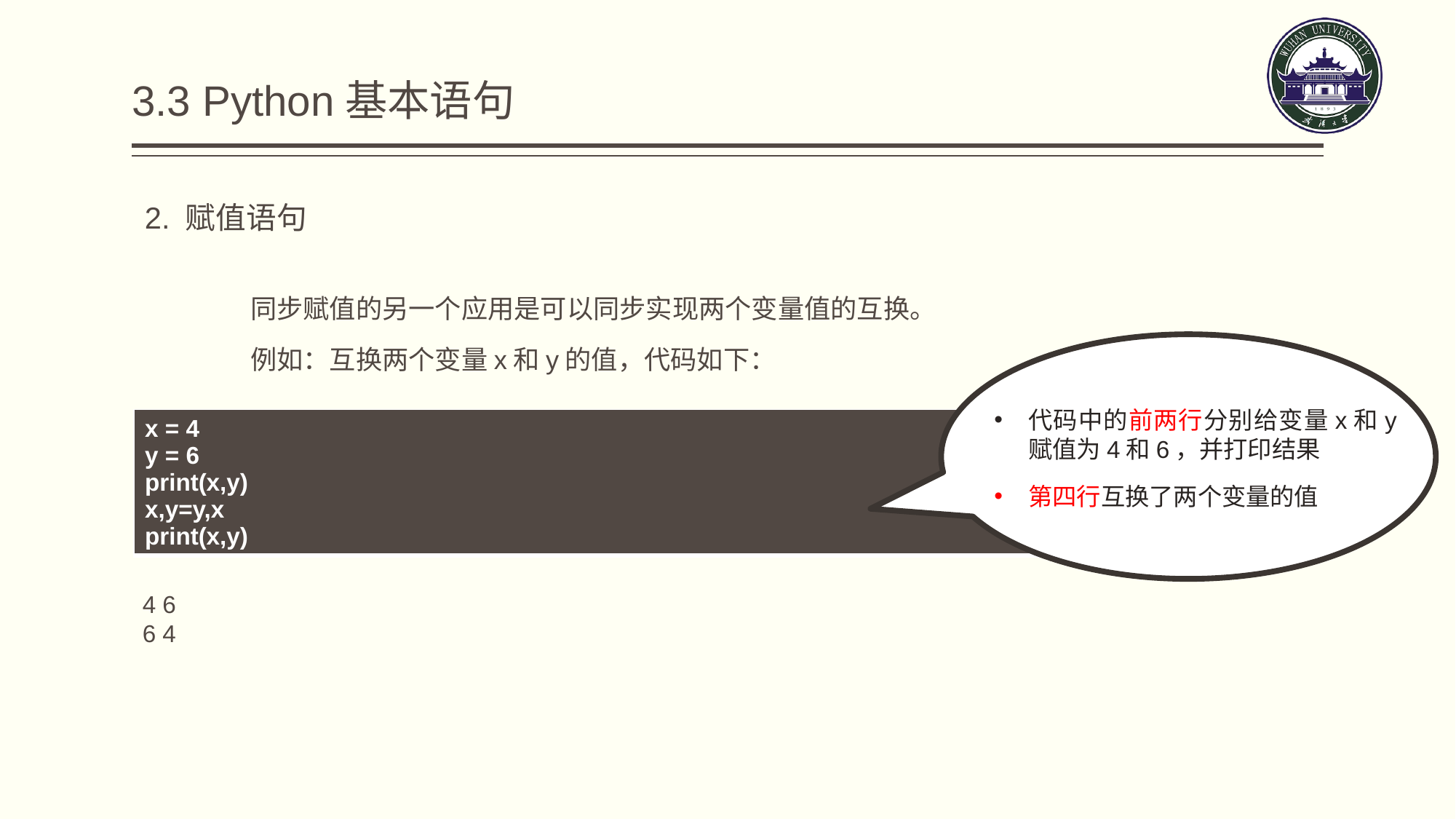

3.3 Python基本语句
2. 赋值语句
	同步赋值的另一个应用是可以同步实现两个变量值的互换。
	例如：互换两个变量x和y的值，代码如下：

代码中的前两行分别给变量x和y赋值为4和6，并打印结果
第四行互换了两个变量的值
| x = 4 y = 6 print(x,y) x,y=y,x print(x,y) |
| --- |
4 6
6 4